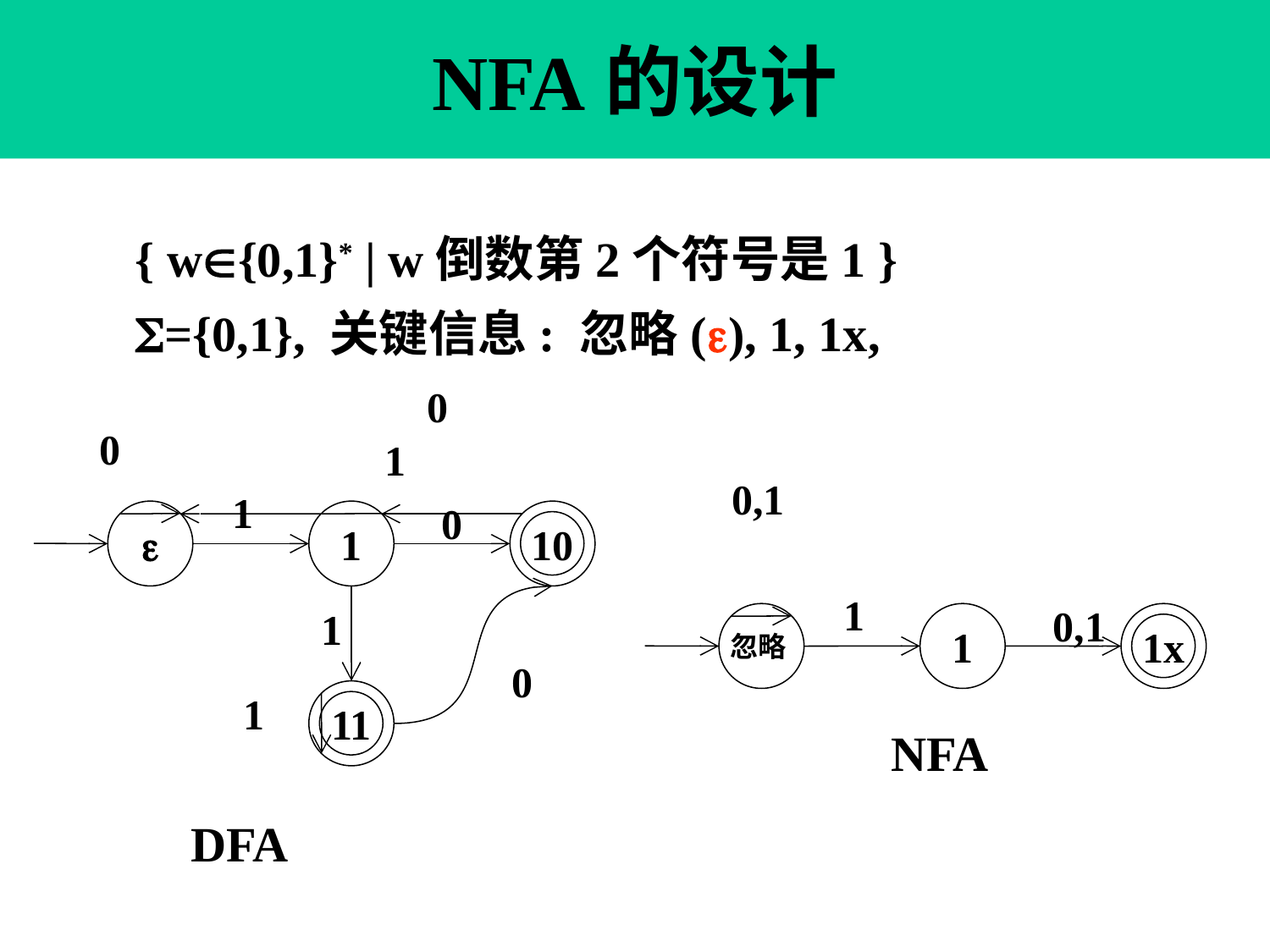

# NFA的设计
{ w∈{0,1}* | w倒数第2个符号是1 }
Σ={0,1}, 关键信息: 忽略(ε), 1, 1x,
0
0
1
1
0
ε
1
10

1
0
1
11

0,1
1
0,1
忽略
1
1x

NFA
DFA